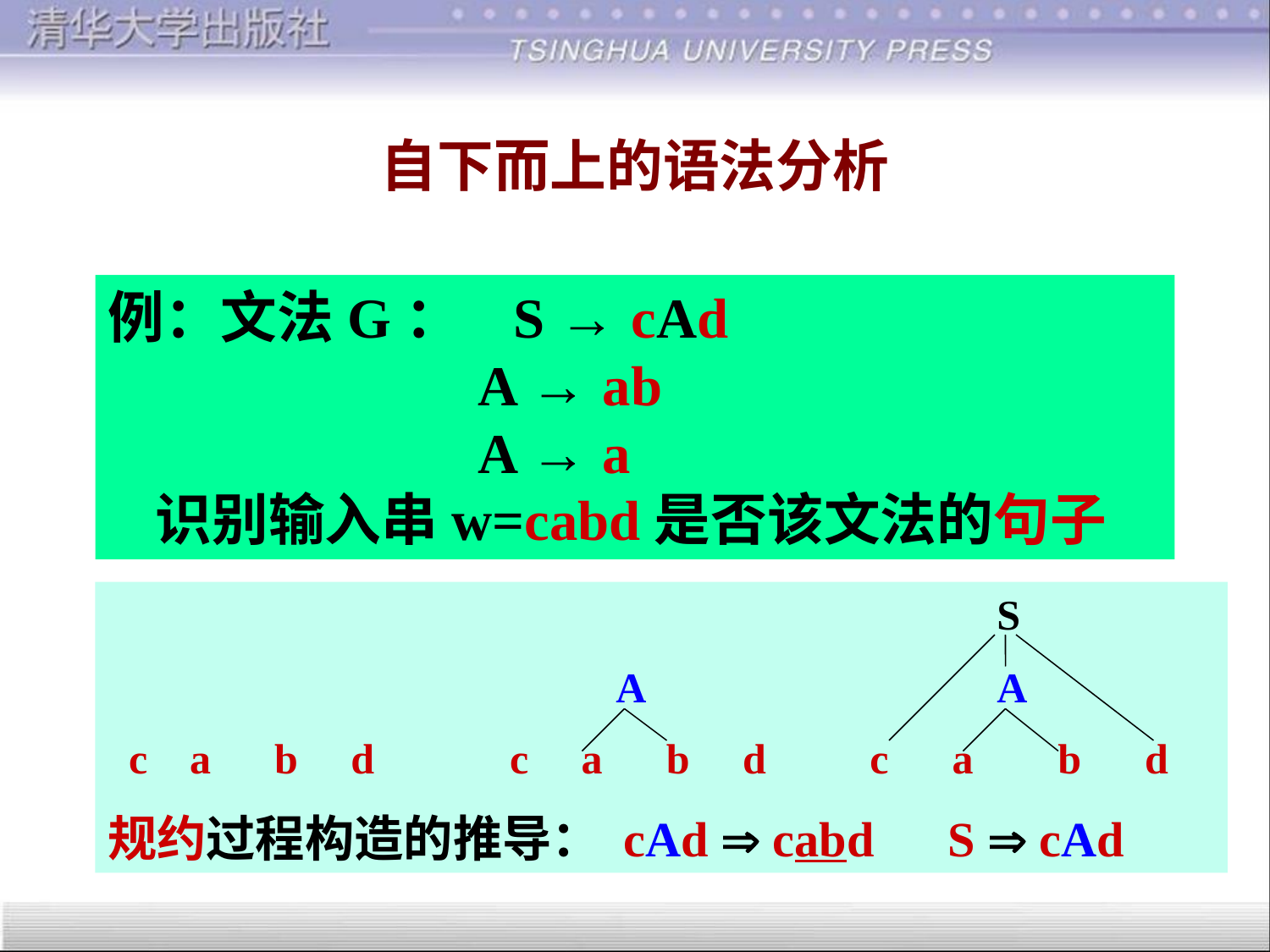

# 自下而上的语法分析
例：文法G：   S → cAd
                       A → ab
                       A → a
识别输入串w=cabd是否该文法的句子
							S
				A			A
  c    a      b     d	  c     a      b     d  	c      a        b      d
规约过程构造的推导： cAd ⇒ cabd      S ⇒ cAd